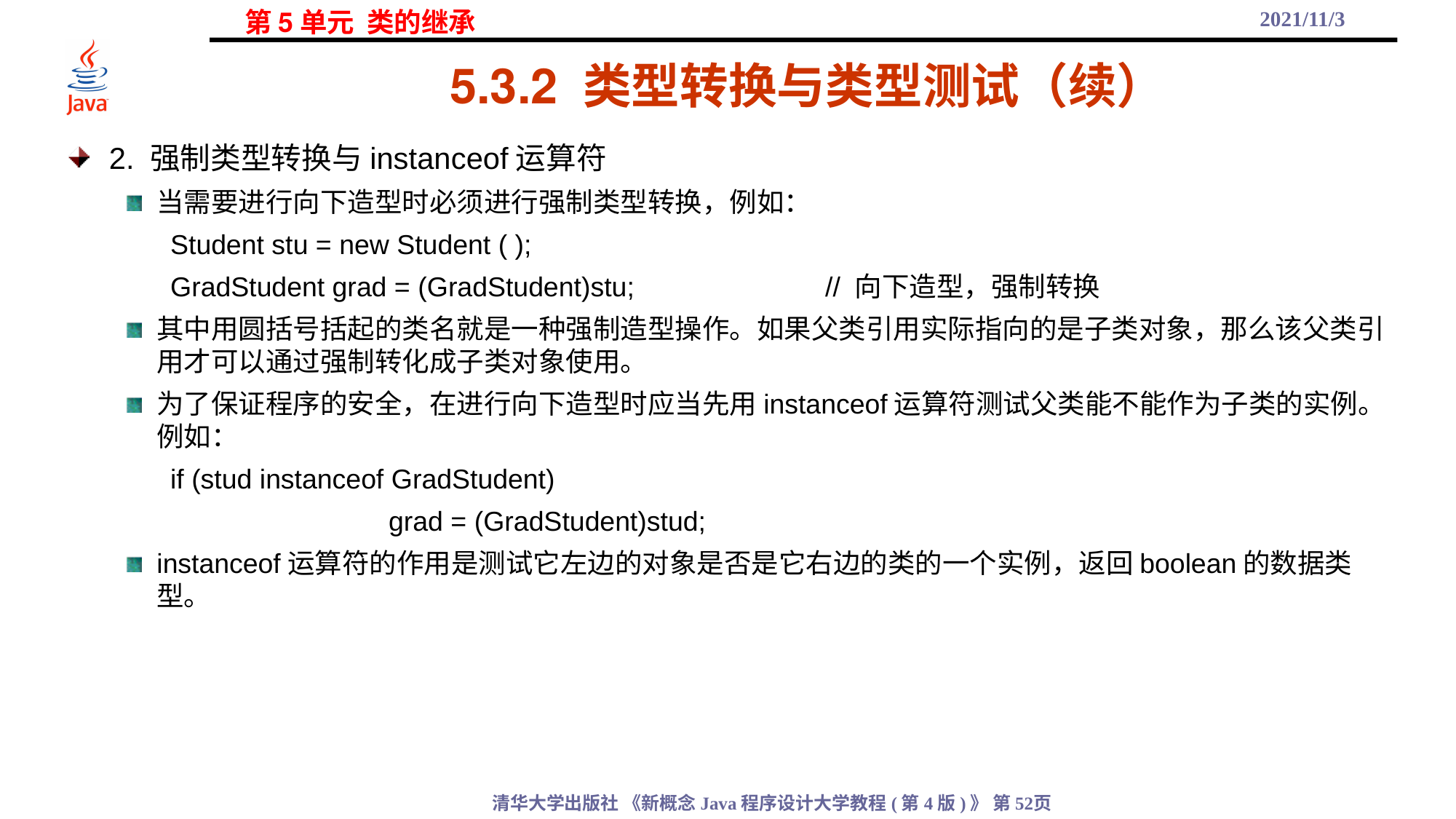

2021/11/3
# 5.3.2 类型转换与类型测试（续）
2. 强制类型转换与instanceof运算符
当需要进行向下造型时必须进行强制类型转换，例如：
Student stu = new Student ( );
GradStudent grad = (GradStudent)stu;		// 向下造型，强制转换
其中用圆括号括起的类名就是一种强制造型操作。如果父类引用实际指向的是子类对象，那么该父类引用才可以通过强制转化成子类对象使用。
为了保证程序的安全，在进行向下造型时应当先用instanceof运算符测试父类能不能作为子类的实例。例如：
if (stud instanceof GradStudent)
		grad = (GradStudent)stud;
instanceof运算符的作用是测试它左边的对象是否是它右边的类的一个实例，返回boolean的数据类型。